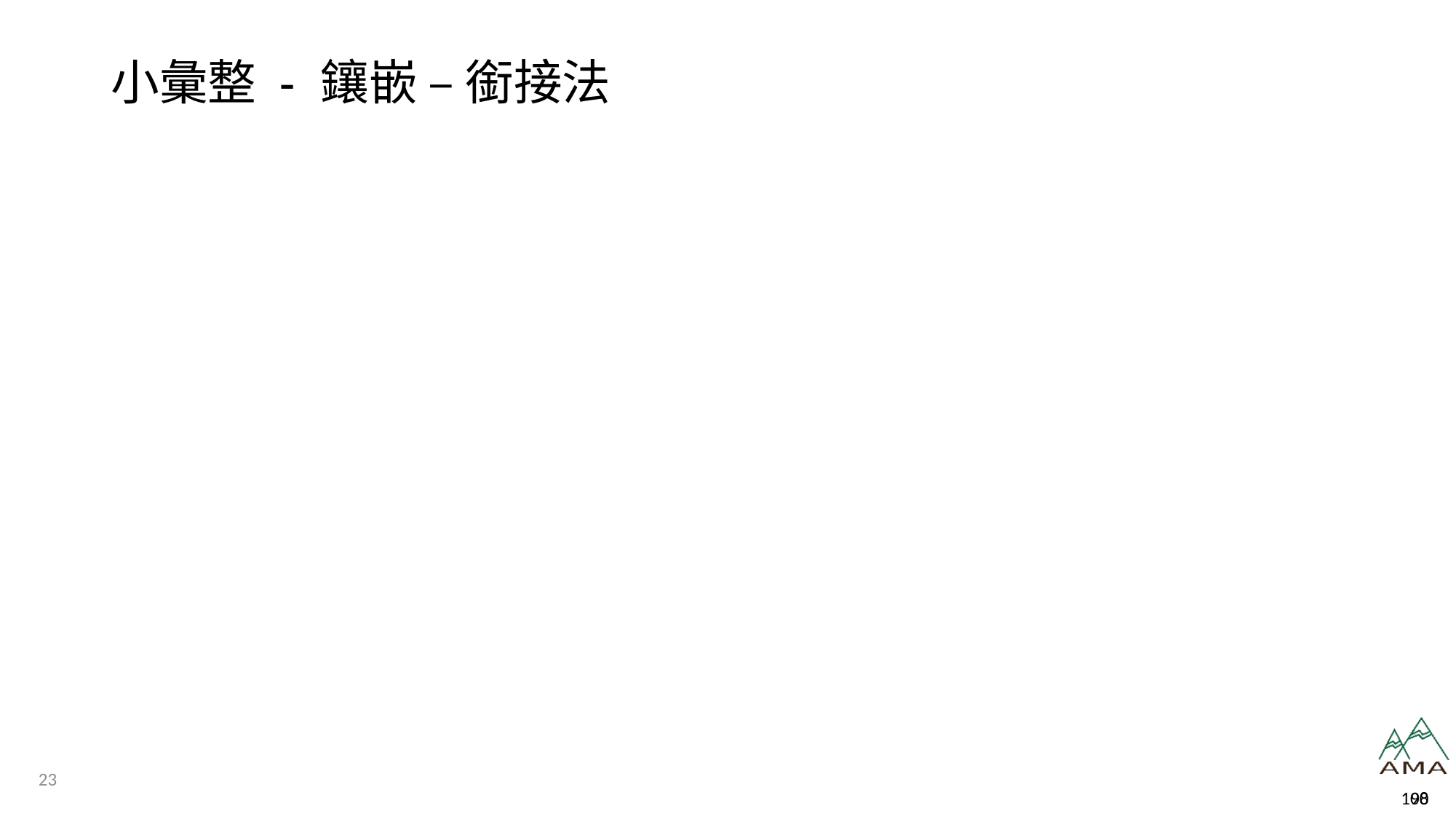

# 小彙整 - 鑲嵌 – 銜接法
100
98